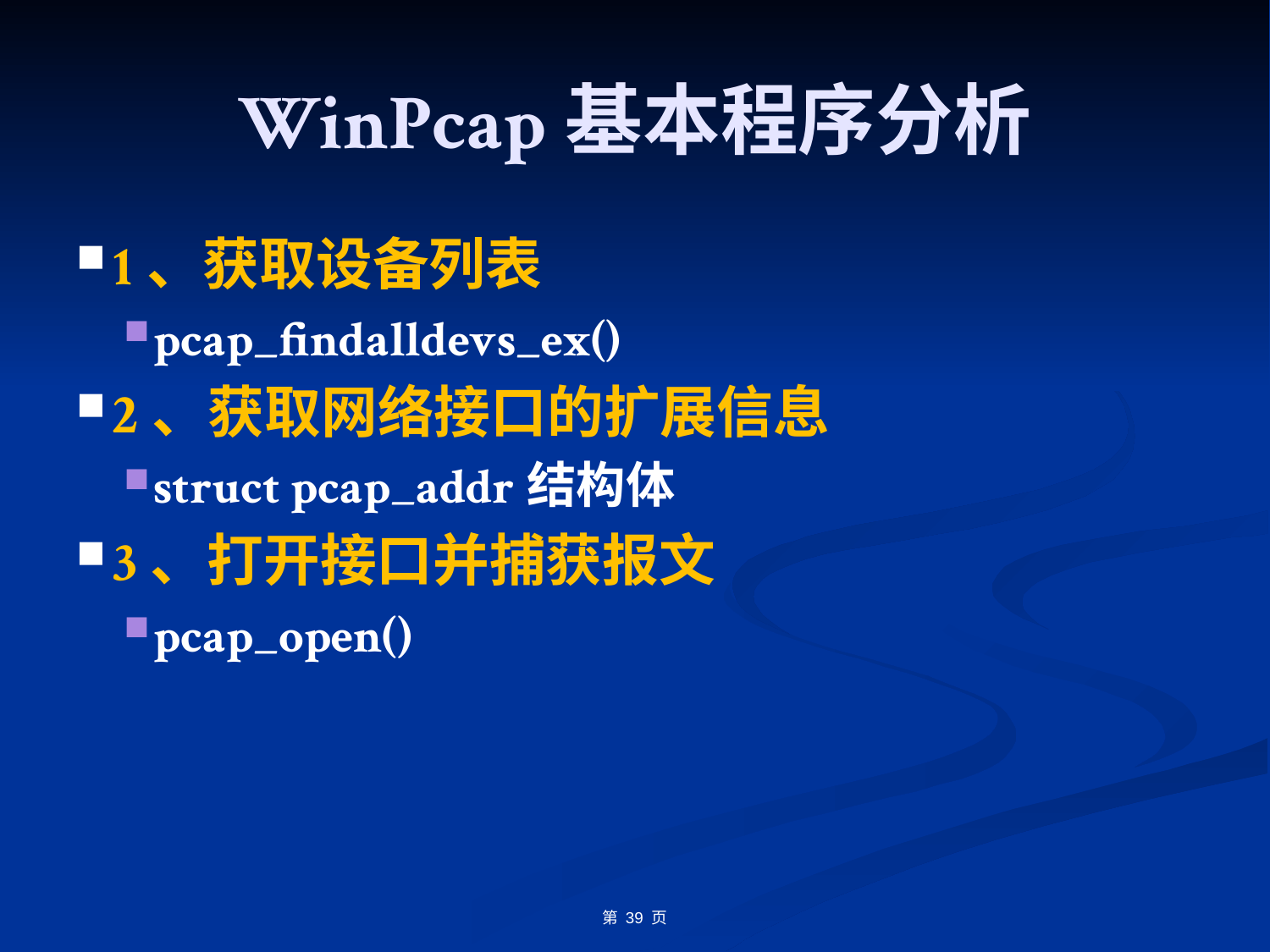

# WinPcap基本程序分析
1、获取设备列表
pcap_findalldevs_ex()
2、获取网络接口的扩展信息
struct pcap_addr结构体
3、打开接口并捕获报文
pcap_open()
第 39 页